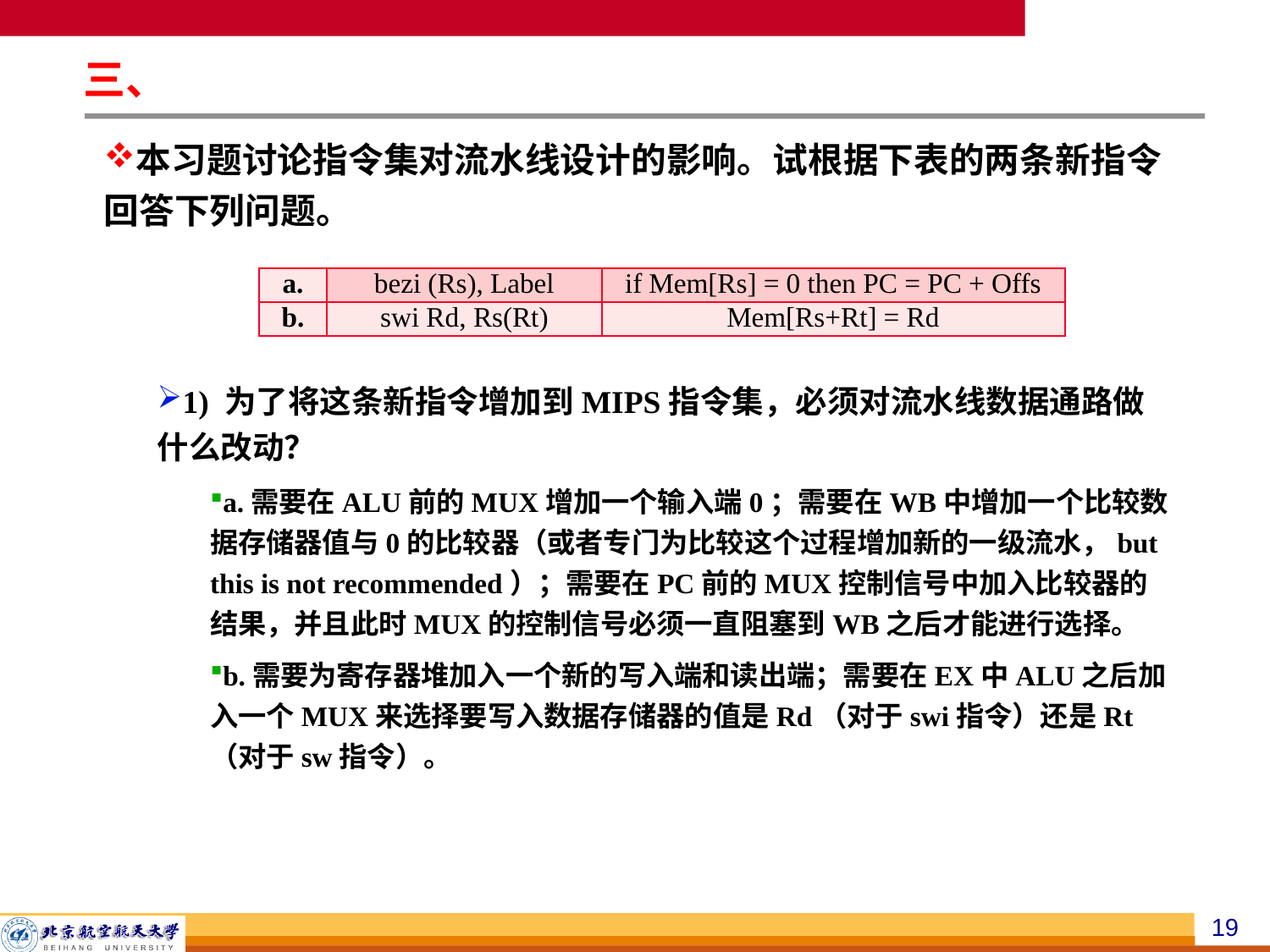

三、
本习题讨论指令集对流水线设计的影响。试根据下表的两条新指令回答下列问题。

1) 为了将这条新指令增加到MIPS指令集，必须对流水线数据通路做什么改动？
a.需要在ALU前的MUX增加一个输入端0；需要在WB中增加一个比较数据存储器值与0的比较器（或者专门为比较这个过程增加新的一级流水，but this is not recommended）；需要在PC前的MUX控制信号中加入比较器的结果，并且此时MUX的控制信号必须一直阻塞到WB之后才能进行选择。
b.需要为寄存器堆加入一个新的写入端和读出端；需要在EX中ALU之后加入一个MUX来选择要写入数据存储器的值是Rd（对于swi指令）还是Rt（对于sw指令）。
| a. | bezi (Rs), Label | if Mem[Rs] = 0 then PC = PC + Offs |
| --- | --- | --- |
| b. | swi Rd, Rs(Rt) | Mem[Rs+Rt] = Rd |